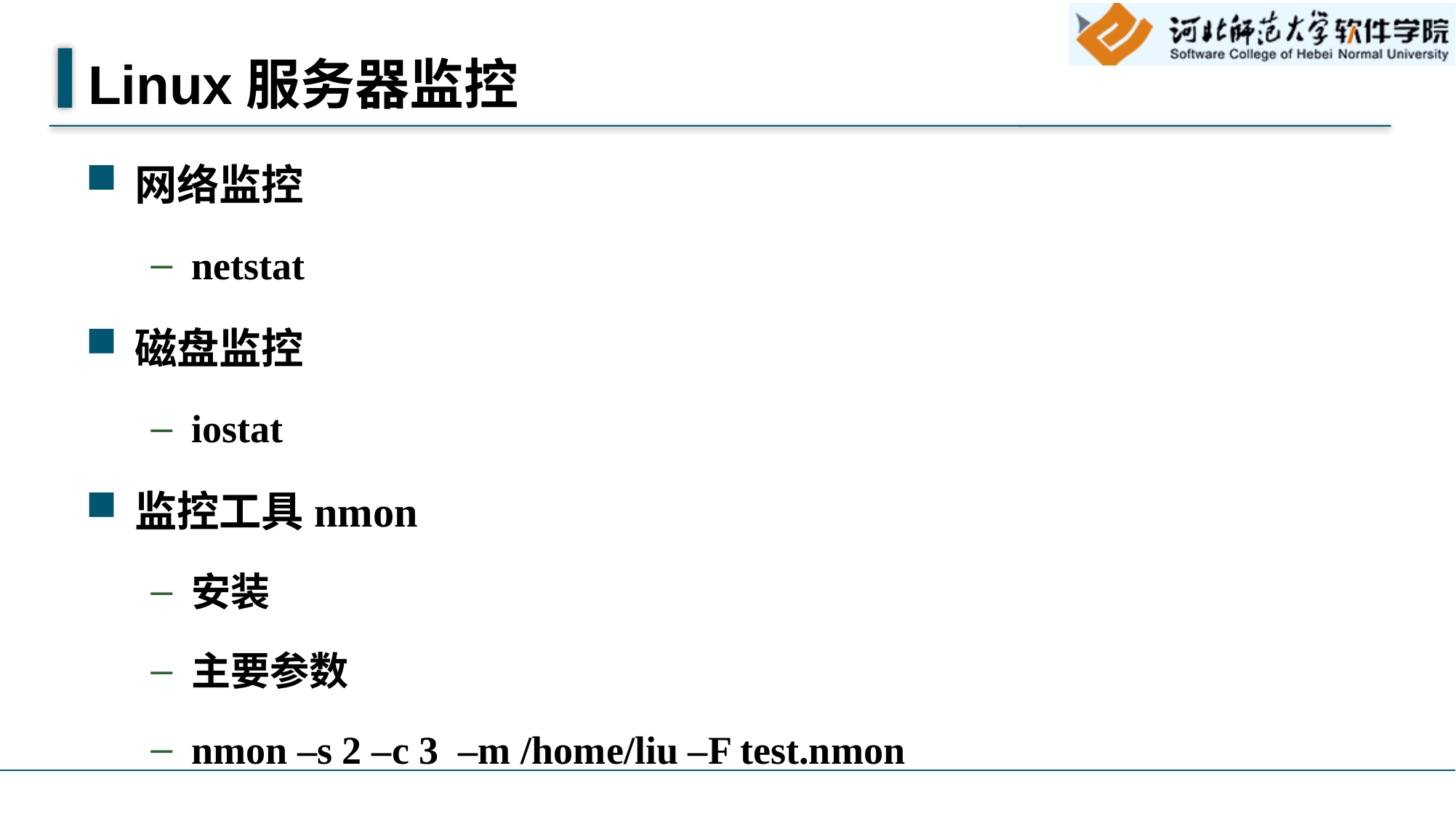

# Linux服务器监控
网络监控
netstat
磁盘监控
iostat
监控工具nmon
安装
主要参数
nmon –s 2 –c 3  –m /home/liu –F test.nmon